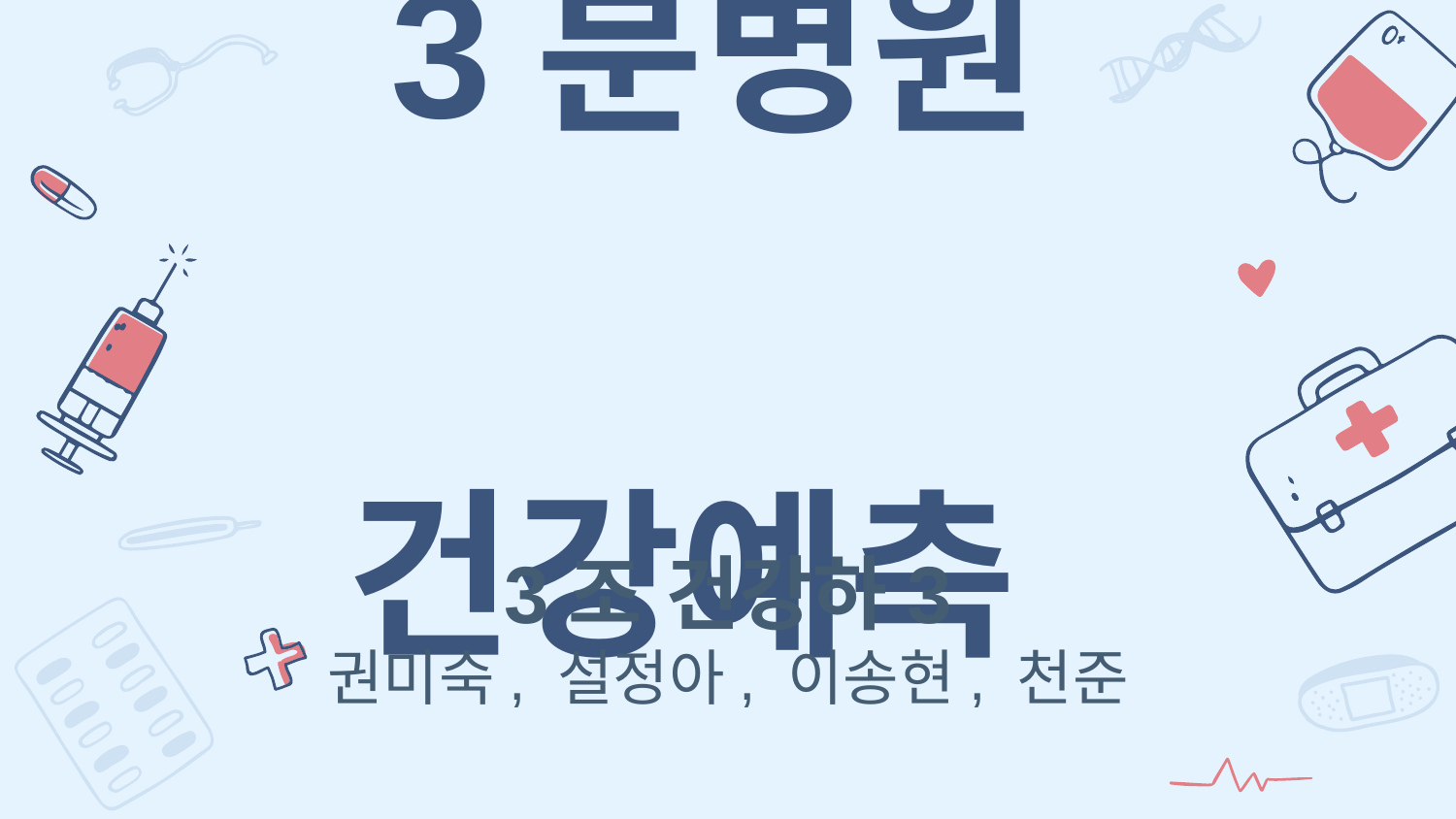

# 3분병원 건강예측
3조 건강하3
권미숙, 설정아, 이송현, 천준